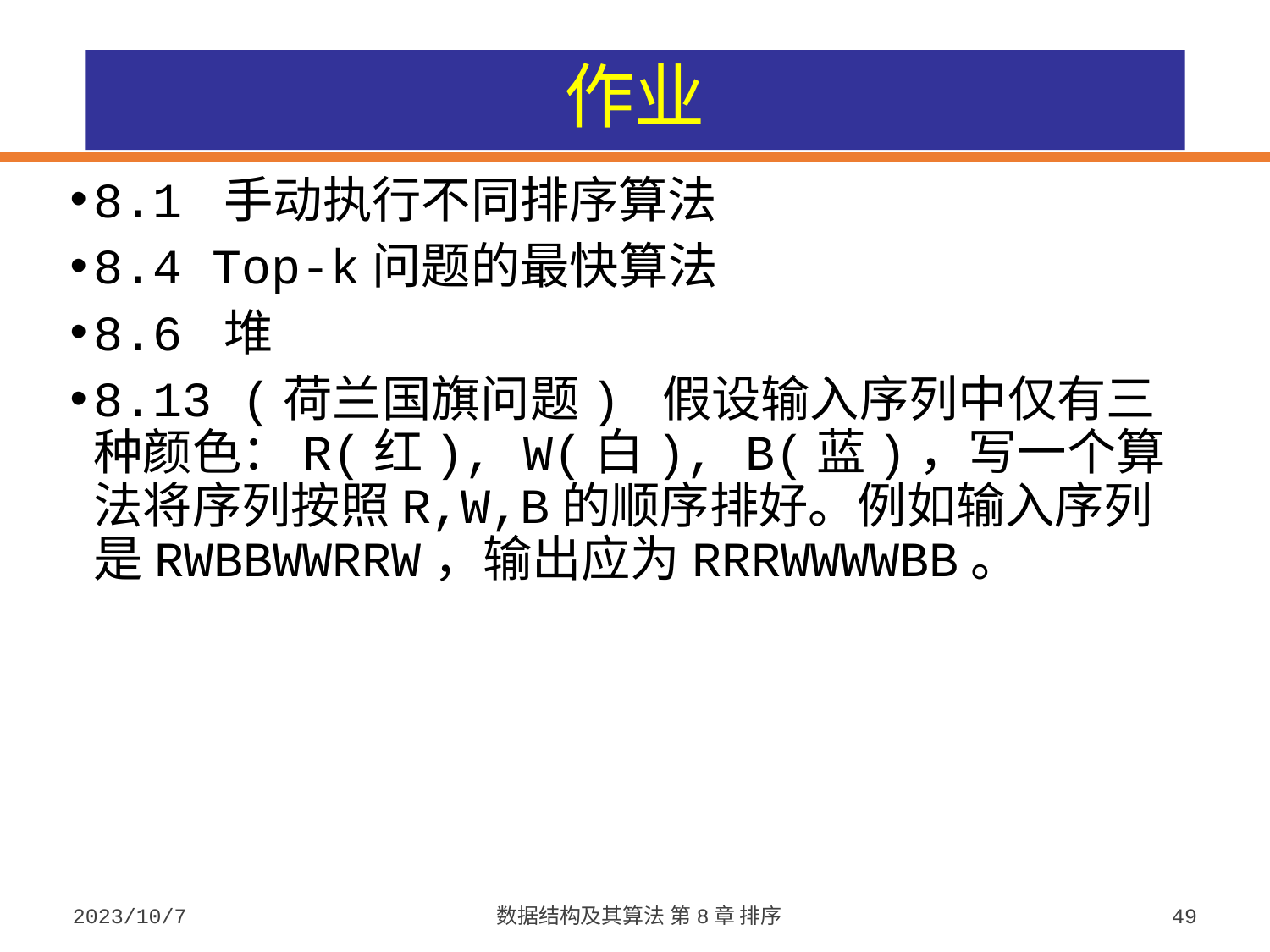

# 作业
8.1 手动执行不同排序算法
8.4 Top-k问题的最快算法
8.6 堆
8.13 (荷兰国旗问题) 假设输入序列中仅有三种颜色：R(红), W(白), B(蓝)，写一个算法将序列按照R,W,B的顺序排好。例如输入序列是RWBBWWRRW，输出应为RRRWWWWBB。
2023/10/7
数据结构及其算法 第8章 排序
49